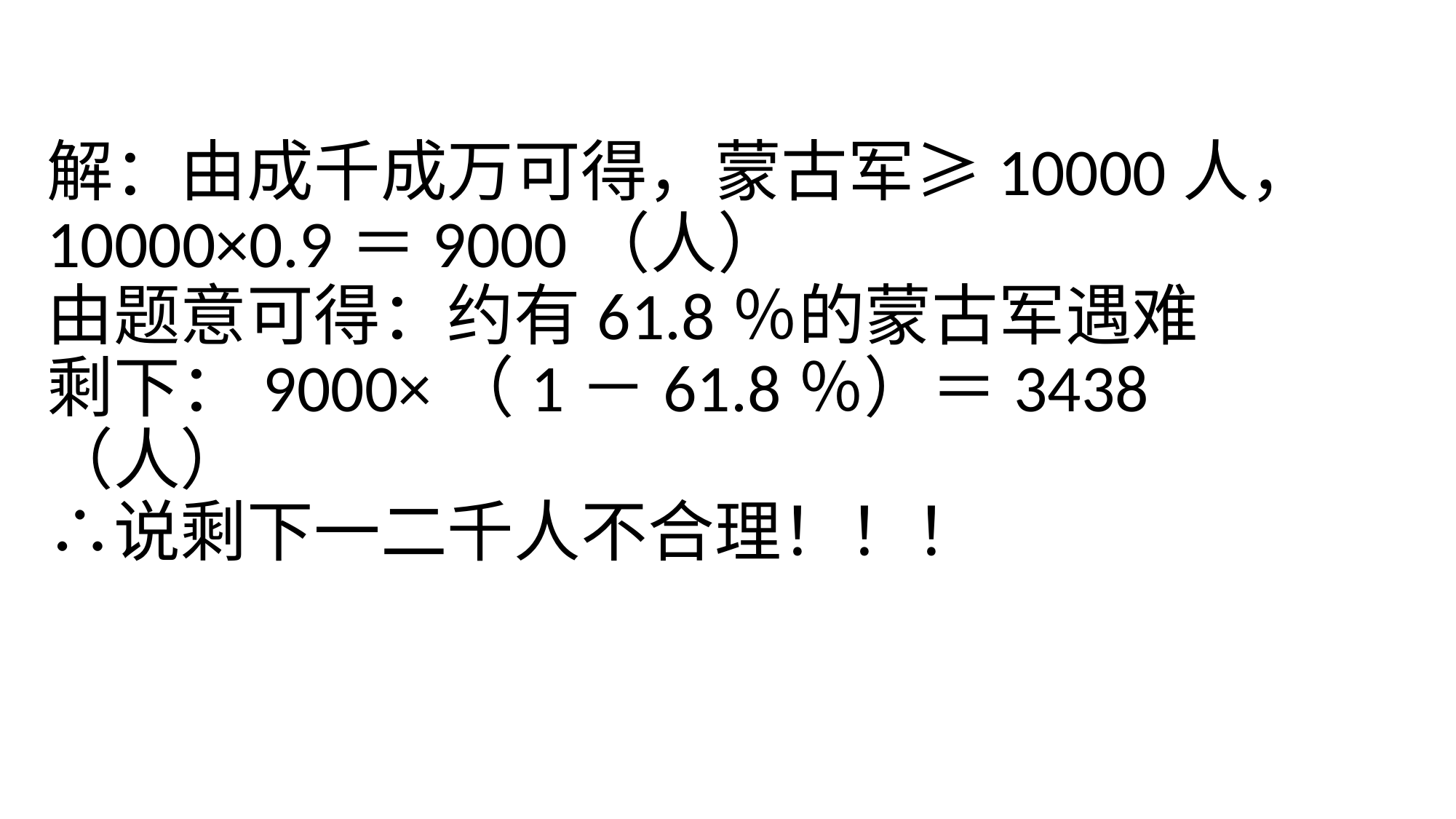

# 解：由成千成万可得，蒙古军≥10000人， 10000×0.9＝9000（人） 由题意可得：约有61.8％的蒙古军遇难 剩下：9000×（1－61.8％）＝3438（人） ∴说剩下一二千人不合理！！！